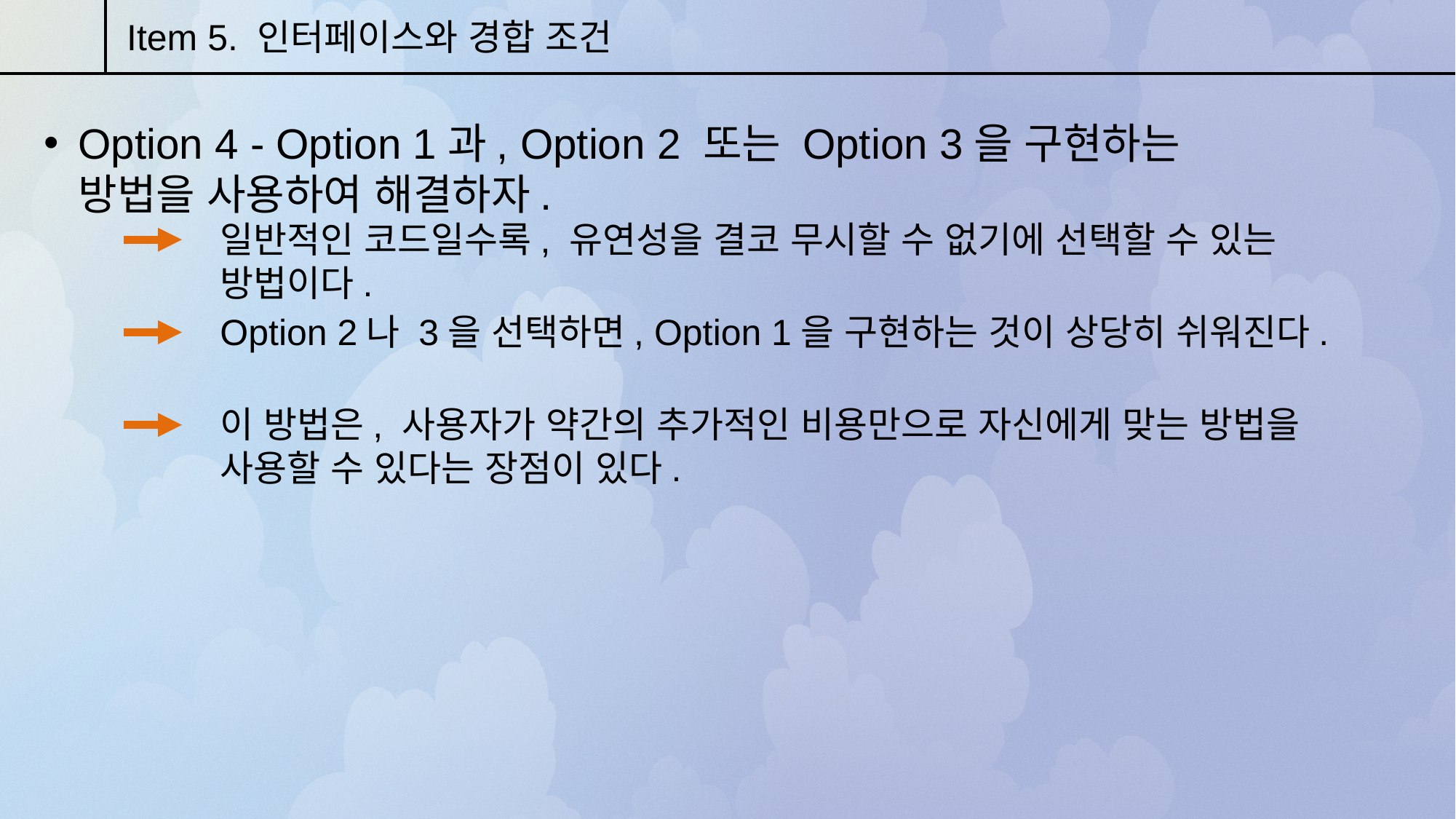

Item 5. 인터페이스와 경합 조건
Option 4 - Option 1과, Option 2 또는 Option 3을 구현하는 방법을 사용하여 해결하자.
일반적인 코드일수록, 유연성을 결코 무시할 수 없기에 선택할 수 있는 방법이다.
Option 2나 3을 선택하면, Option 1을 구현하는 것이 상당히 쉬워진다.
이 방법은, 사용자가 약간의 추가적인 비용만으로 자신에게 맞는 방법을 사용할 수 있다는 장점이 있다.